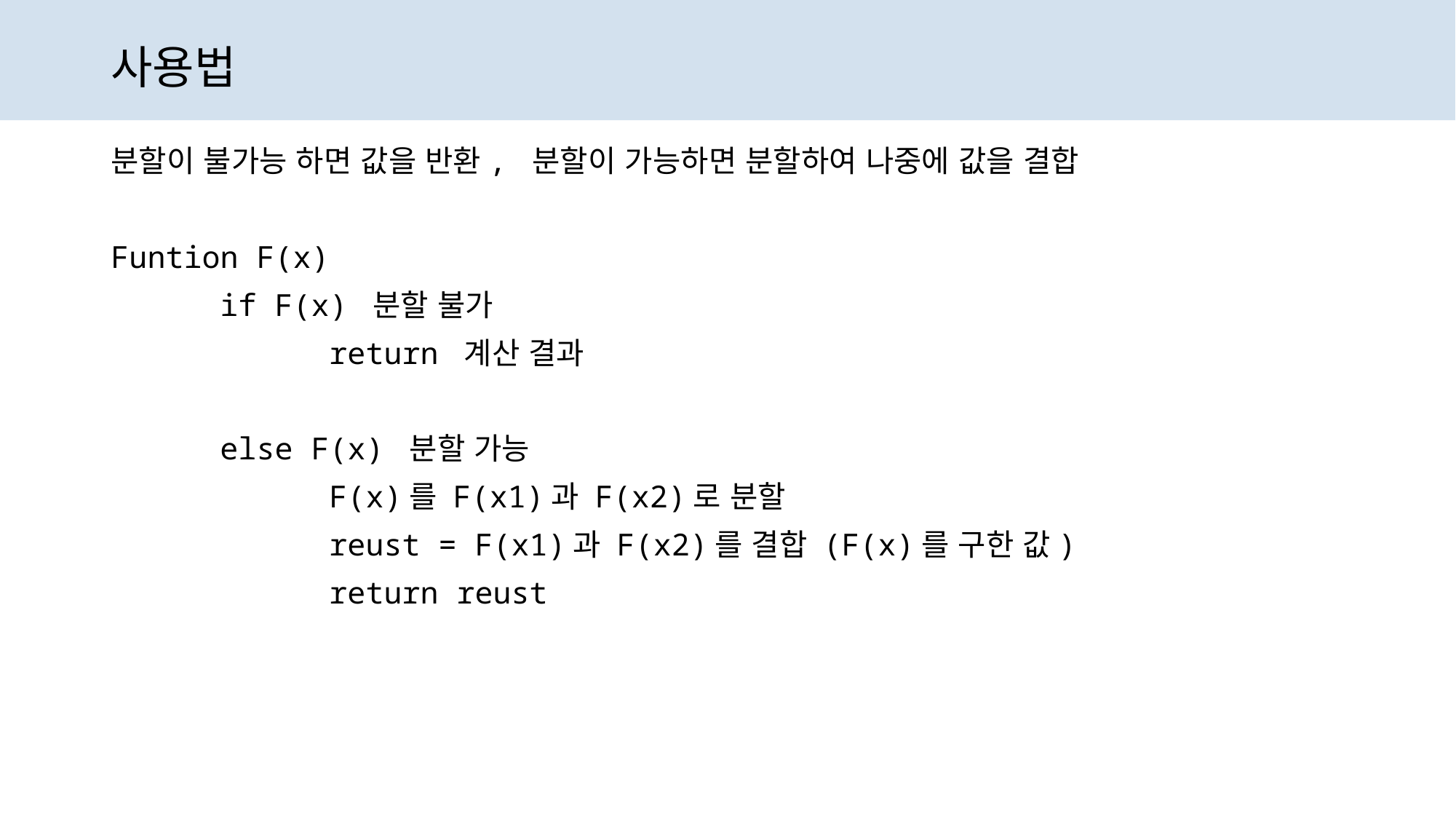

# 사용법
분할이 불가능 하면 값을 반환, 분할이 가능하면 분할하여 나중에 값을 결합

Funtion F(x)
	if F(x) 분할 불가
		return 계산 결과

	else F(x) 분할 가능
		F(x)를 F(x1)과 F(x2)로 분할
		reust = F(x1)과 F(x2)를 결합 (F(x)를 구한 값)
		return reust